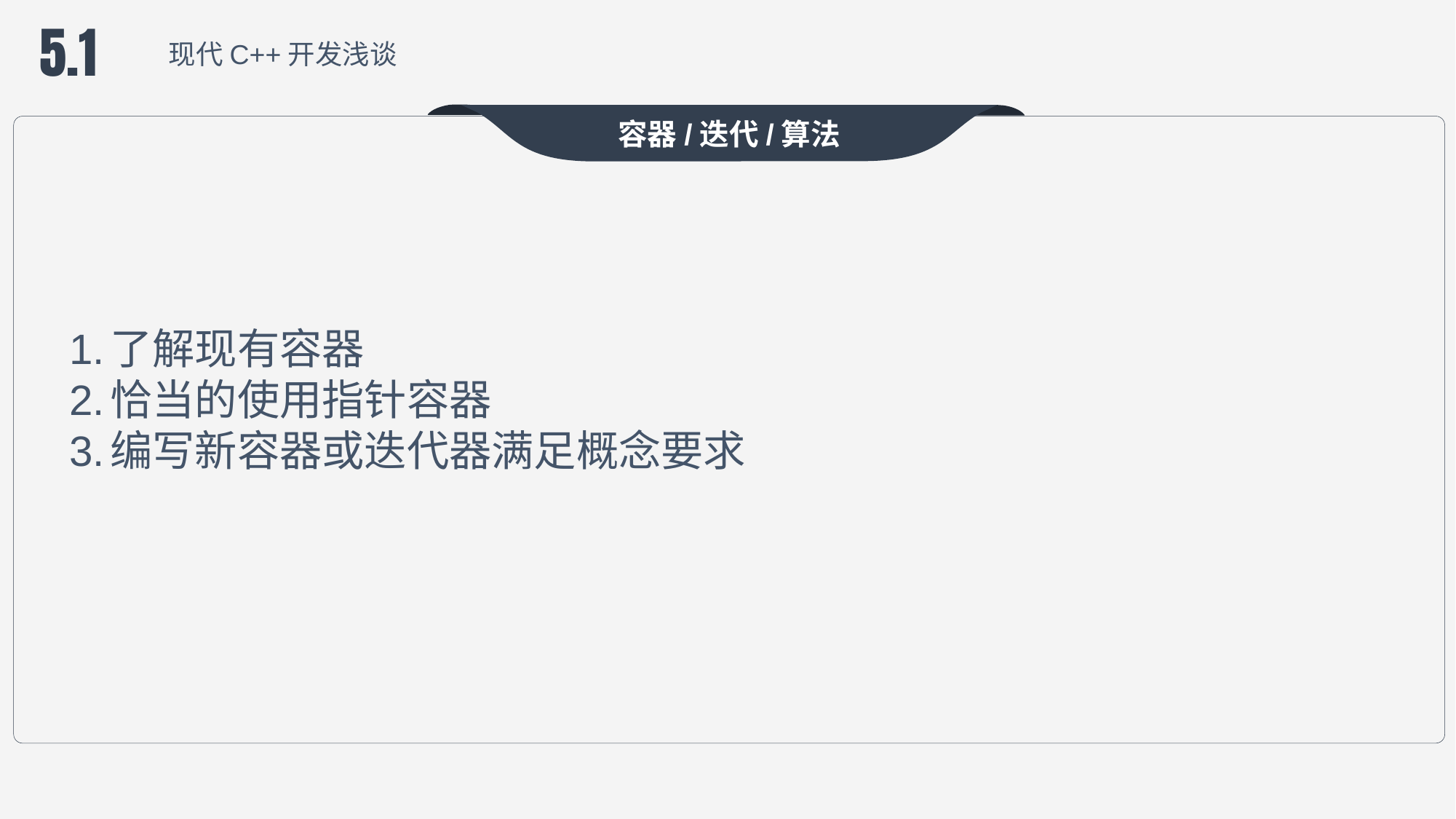

5.1
现代C++开发浅谈

容器/迭代/算法

了解现有容器
恰当的使用指针容器
编写新容器或迭代器满足概念要求